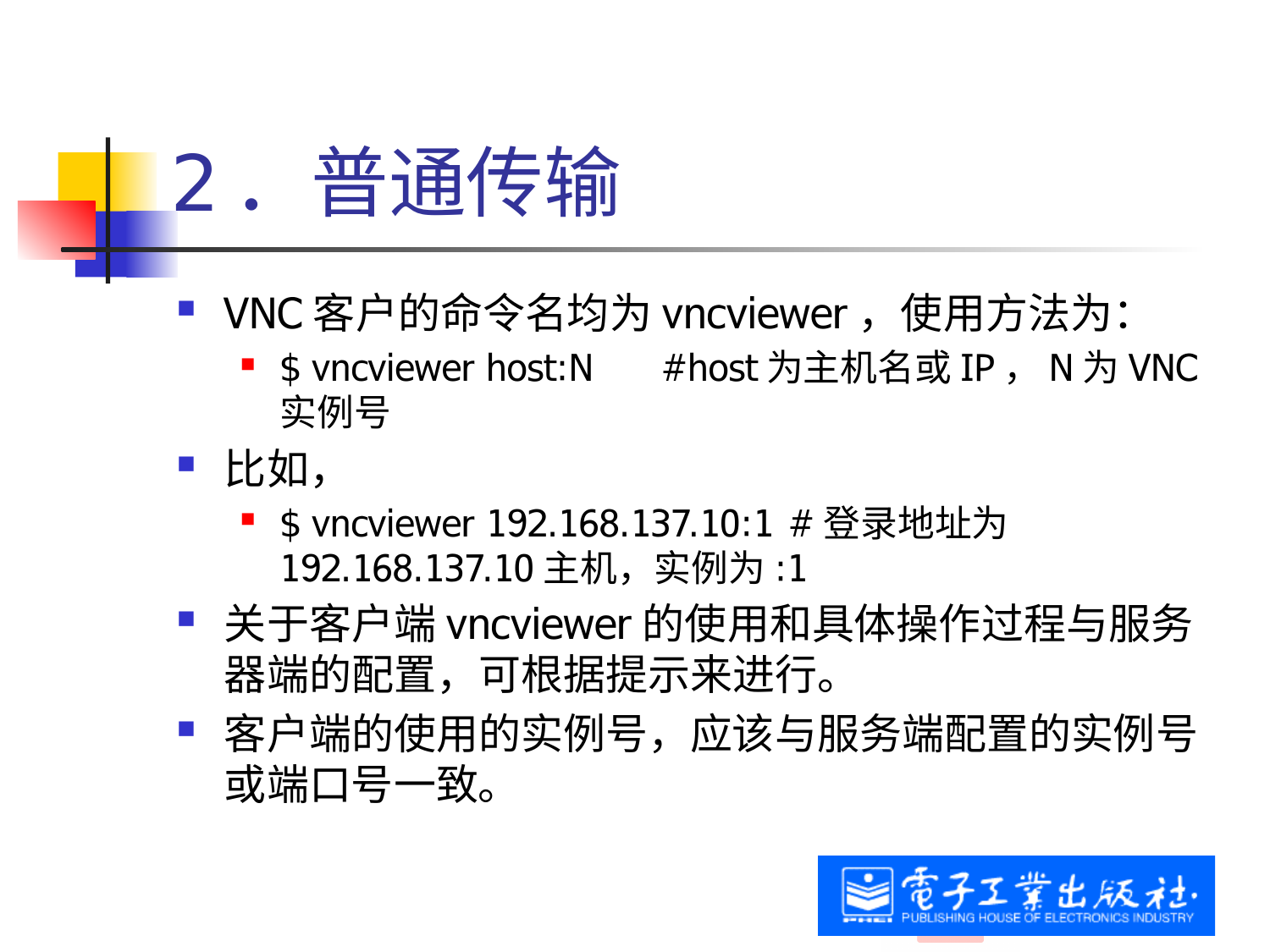

# 2．普通传输
VNC客户的命令名均为vncviewer，使用方法为：
$ vncviewer host:N 	#host为主机名或IP，N为VNC实例号
比如，
$ vncviewer 192.168.137.10:1 	#登录地址为192.168.137.10主机，实例为:1
关于客户端vncviewer的使用和具体操作过程与服务器端的配置，可根据提示来进行。
客户端的使用的实例号，应该与服务端配置的实例号或端口号一致。